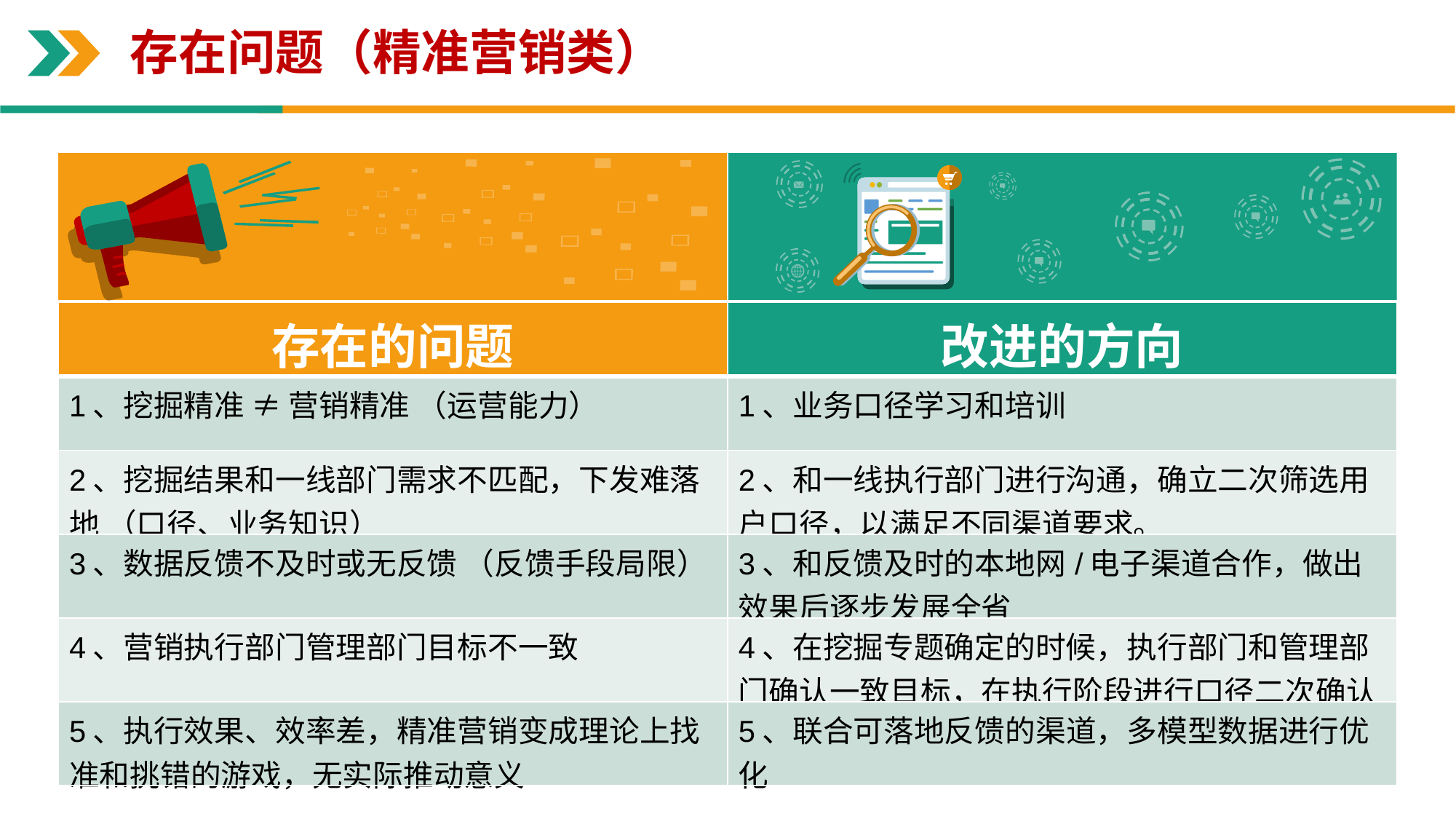

存在问题（精准营销类）

| 存在的问题 | 改进的方向 |
| --- | --- |
| 1、挖掘精准 ≠ 营销精准 （运营能力） | 1、业务口径学习和培训 |
| 2、挖掘结果和一线部门需求不匹配，下发难落地 （口径、业务知识） | 2、和一线执行部门进行沟通，确立二次筛选用户口径，以满足不同渠道要求。 |
| 3、数据反馈不及时或无反馈 （反馈手段局限） | 3、和反馈及时的本地网/电子渠道合作，做出效果后逐步发展全省 |
| 4、营销执行部门管理部门目标不一致 | 4、在挖掘专题确定的时候，执行部门和管理部门确认一致目标，在执行阶段进行口径二次确认 |
| 5、执行效果、效率差，精准营销变成理论上找准和挑错的游戏，无实际推动意义 | 5、联合可落地反馈的渠道，多模型数据进行优化 |